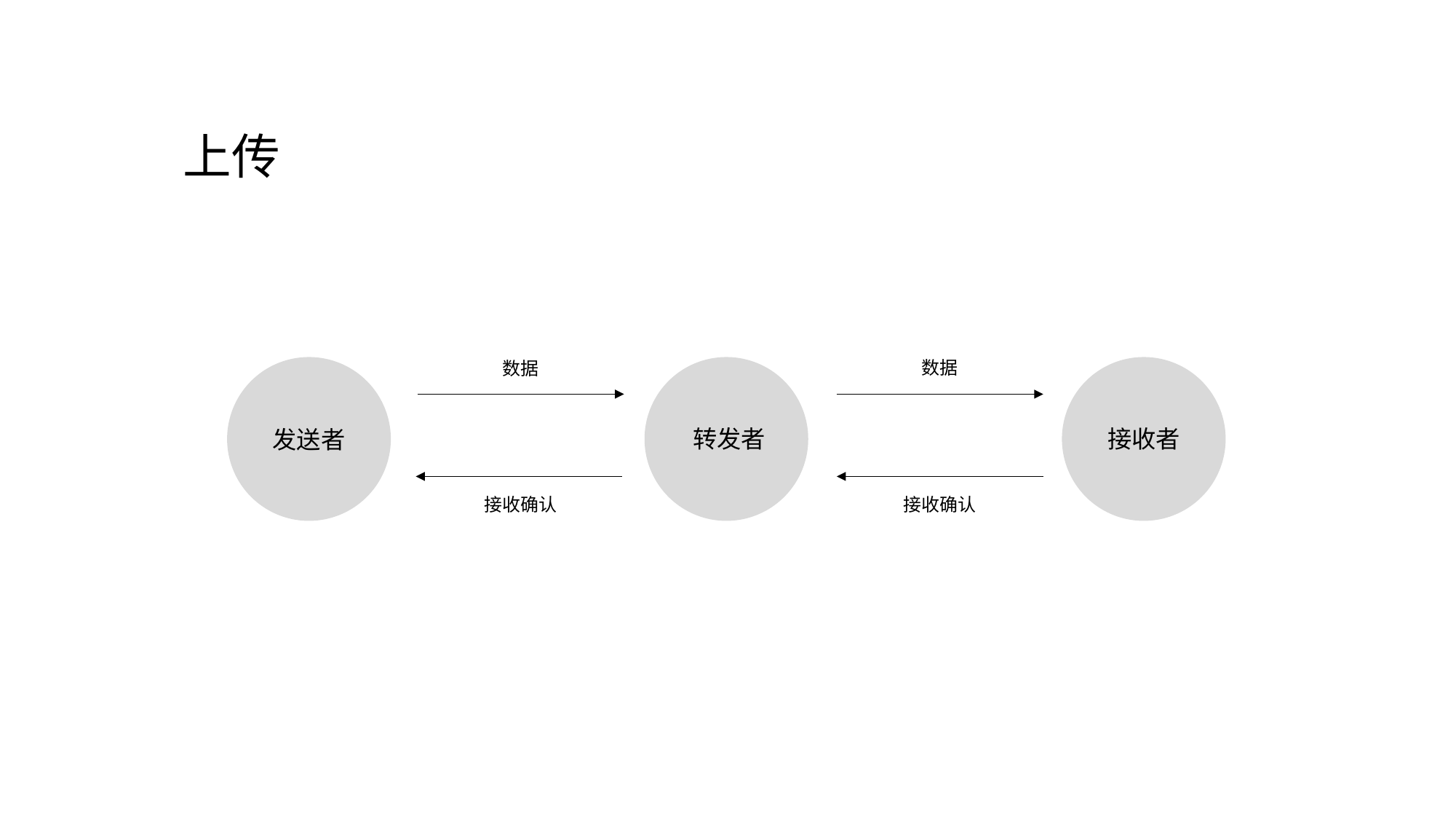

上传
数据
数据

转发者
接收者
发送者
接收确认
接收确认